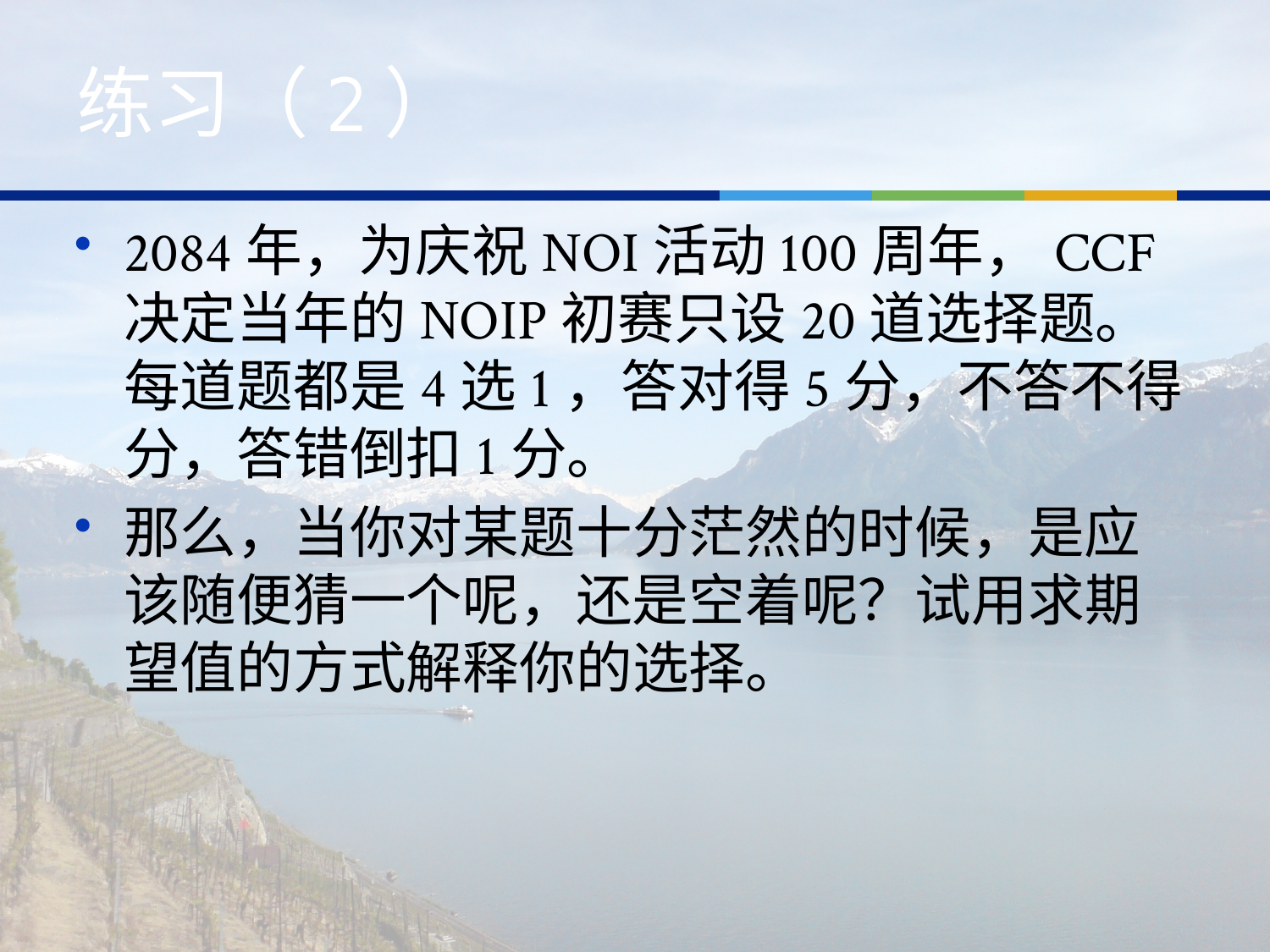

# 练习（2）
2084年，为庆祝NOI活动100周年，CCF决定当年的NOIP初赛只设20道选择题。每道题都是4选1，答对得5分，不答不得分，答错倒扣1分。
那么，当你对某题十分茫然的时候，是应该随便猜一个呢，还是空着呢？试用求期望值的方式解释你的选择。